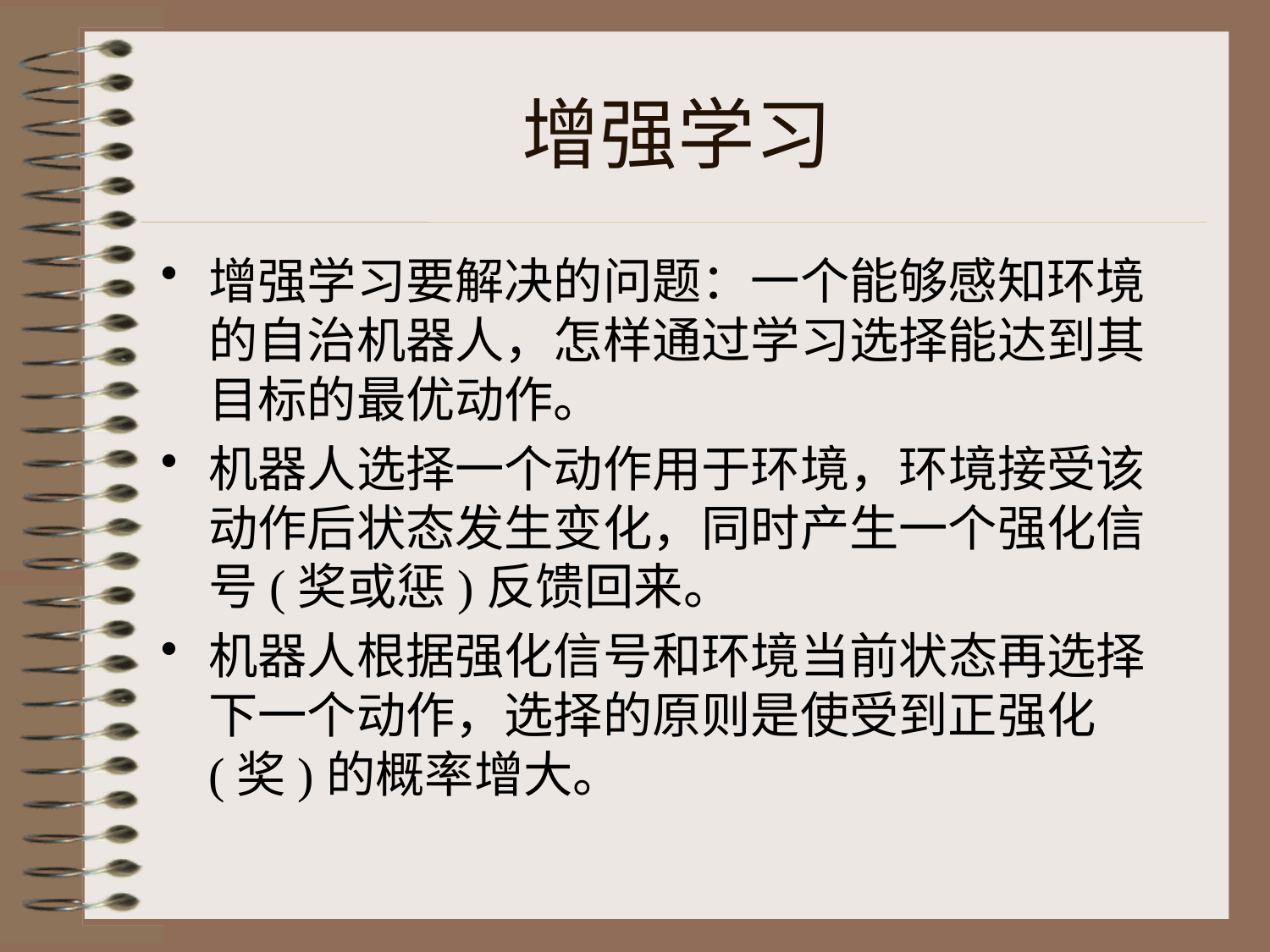

# 增强学习
增强学习要解决的问题：一个能够感知环境的自治机器人，怎样通过学习选择能达到其目标的最优动作。
机器人选择一个动作用于环境，环境接受该动作后状态发生变化，同时产生一个强化信号(奖或惩)反馈回来。
机器人根据强化信号和环境当前状态再选择下一个动作，选择的原则是使受到正强化(奖)的概率增大。